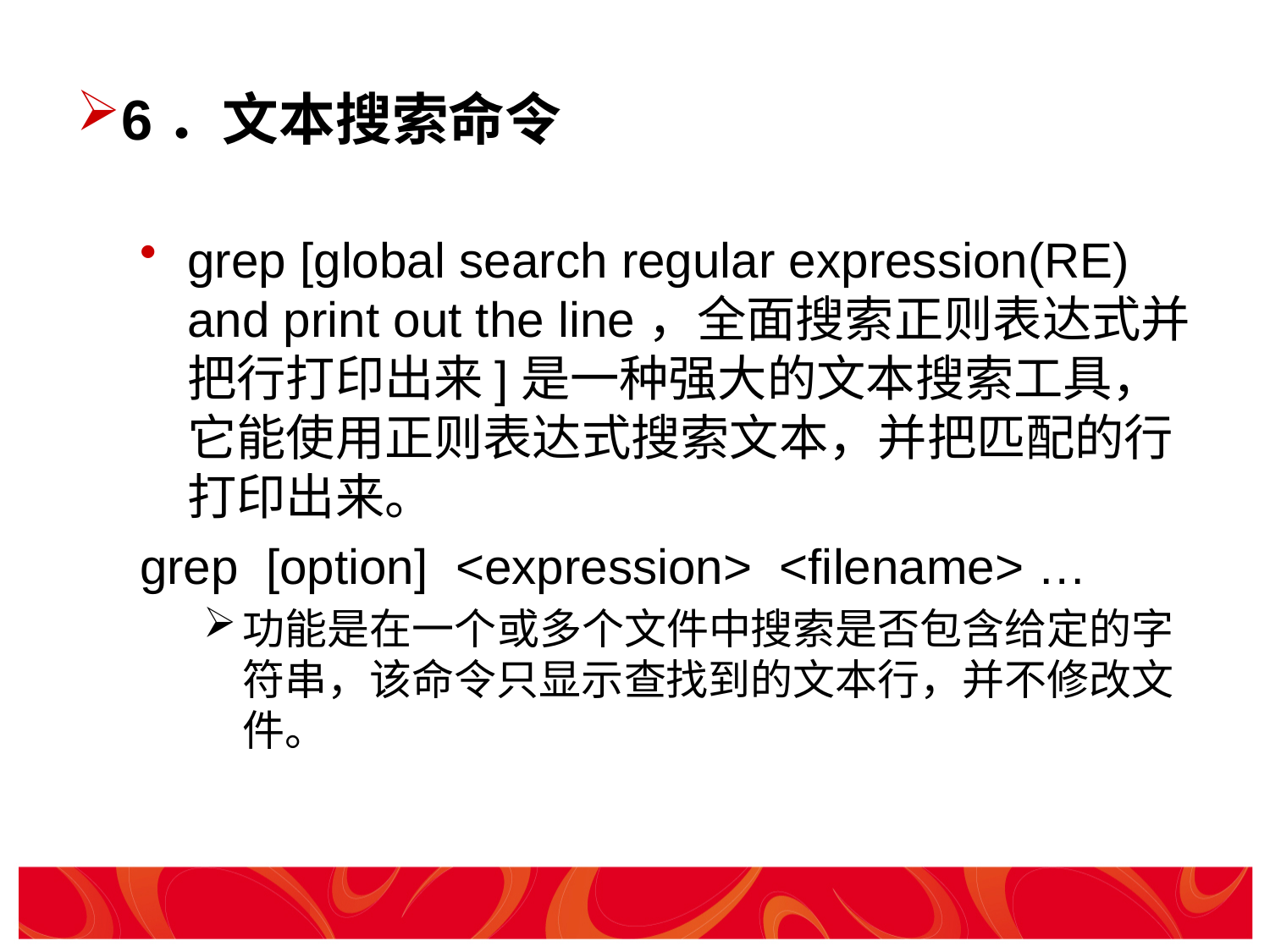

# 6．文本搜索命令
grep [global search regular expression(RE) and print out the line，全面搜索正则表达式并把行打印出来]是一种强大的文本搜索工具，它能使用正则表达式搜索文本，并把匹配的行打印出来。
grep  [option]  <expression>  <filename> …
功能是在一个或多个文件中搜索是否包含给定的字符串，该命令只显示查找到的文本行，并不修改文件。